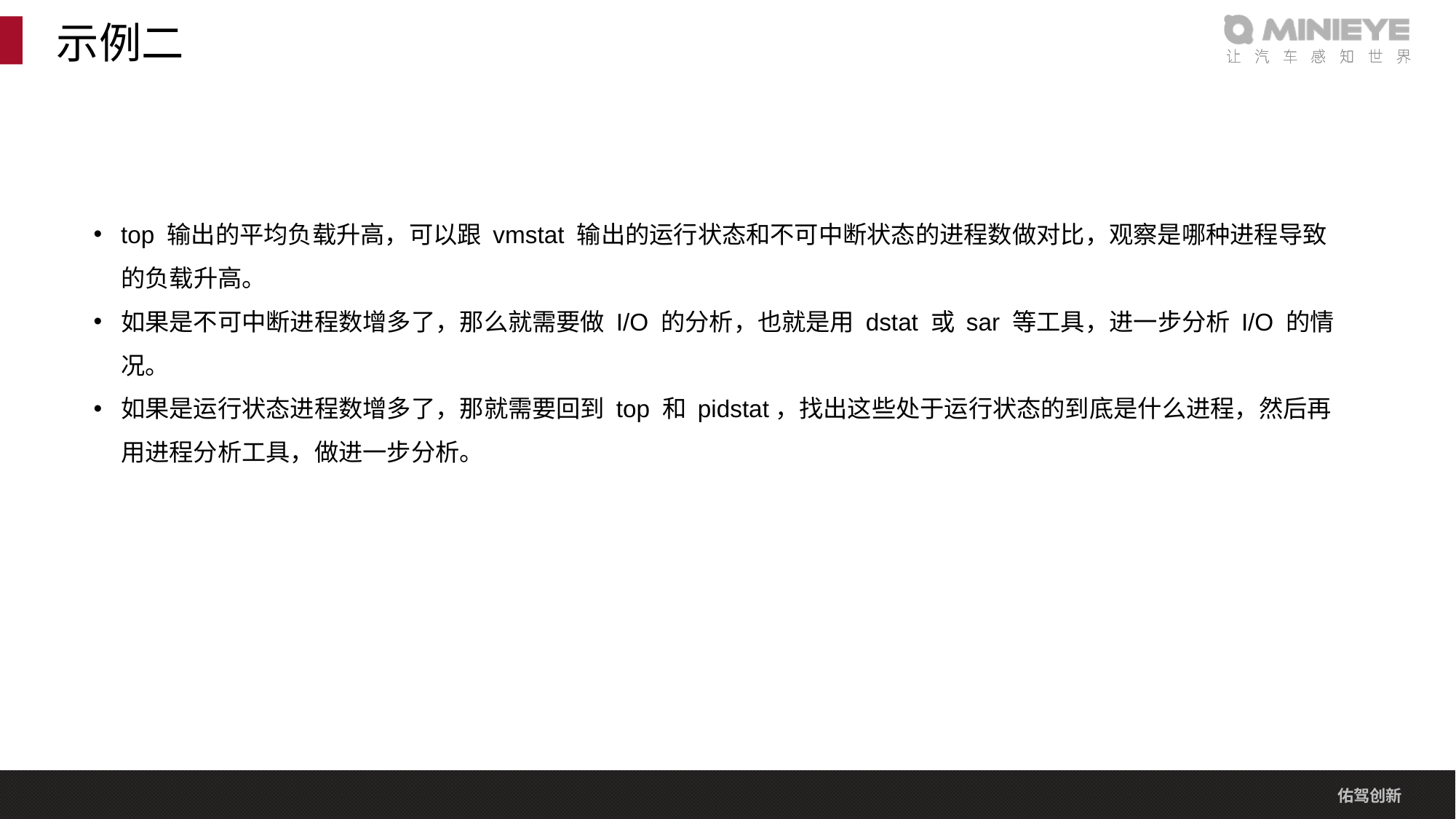

# 示例二
top 输出的平均负载升高，可以跟 vmstat 输出的运行状态和不可中断状态的进程数做对比，观察是哪种进程导致的负载升高。
如果是不可中断进程数增多了，那么就需要做 I/O 的分析，也就是用 dstat 或 sar 等工具，进一步分析 I/O 的情况。
如果是运行状态进程数增多了，那就需要回到 top 和 pidstat，找出这些处于运行状态的到底是什么进程，然后再用进程分析工具，做进一步分析。